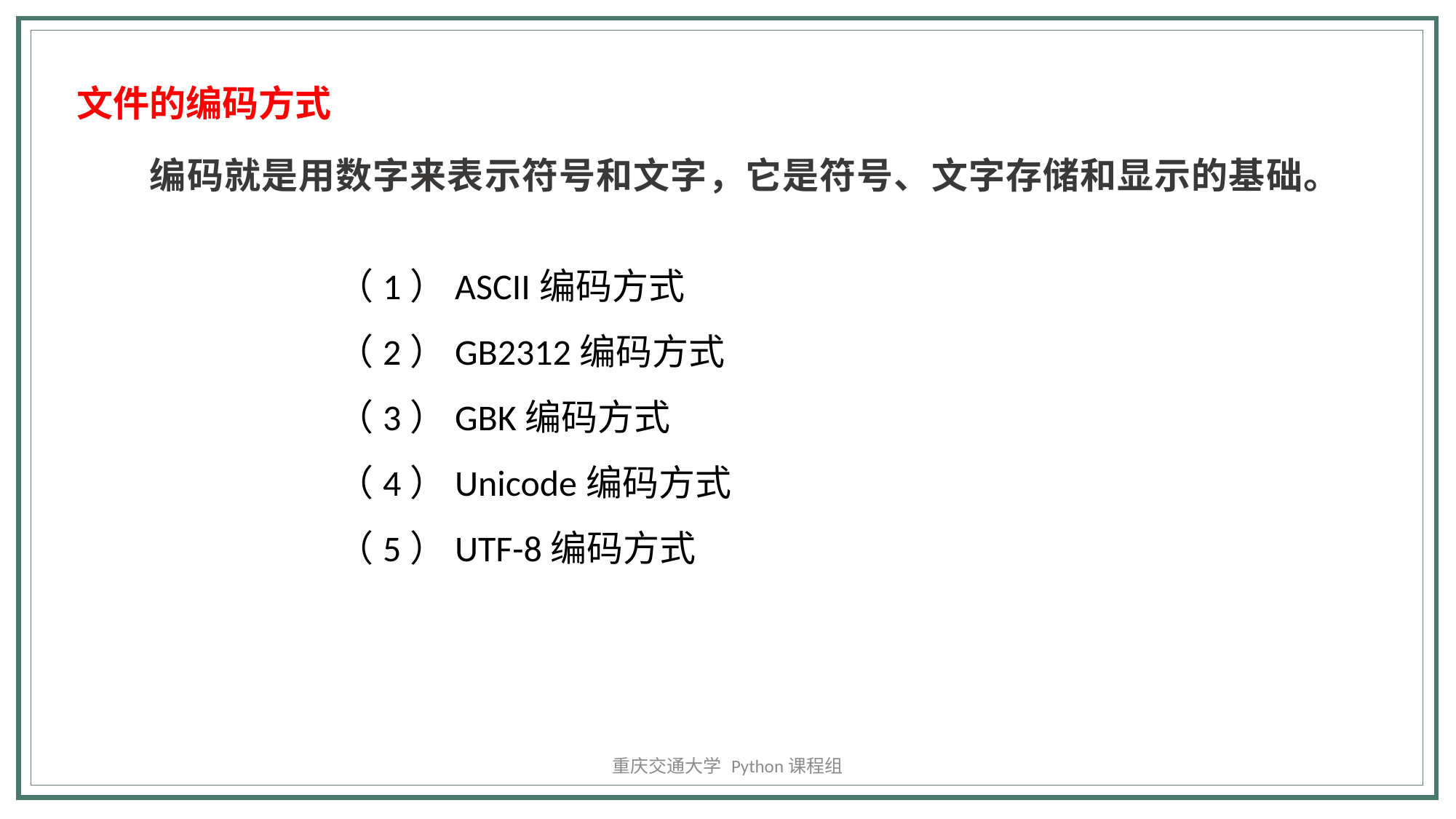

文件的编码方式
编码就是用数字来表示符号和文字，它是符号、文字存储和显示的基础。
（1）ASCII编码方式
（2）GB2312编码方式
（3）GBK编码方式
（4）Unicode编码方式
（5）UTF-8编码方式
重庆交通大学 Python课程组